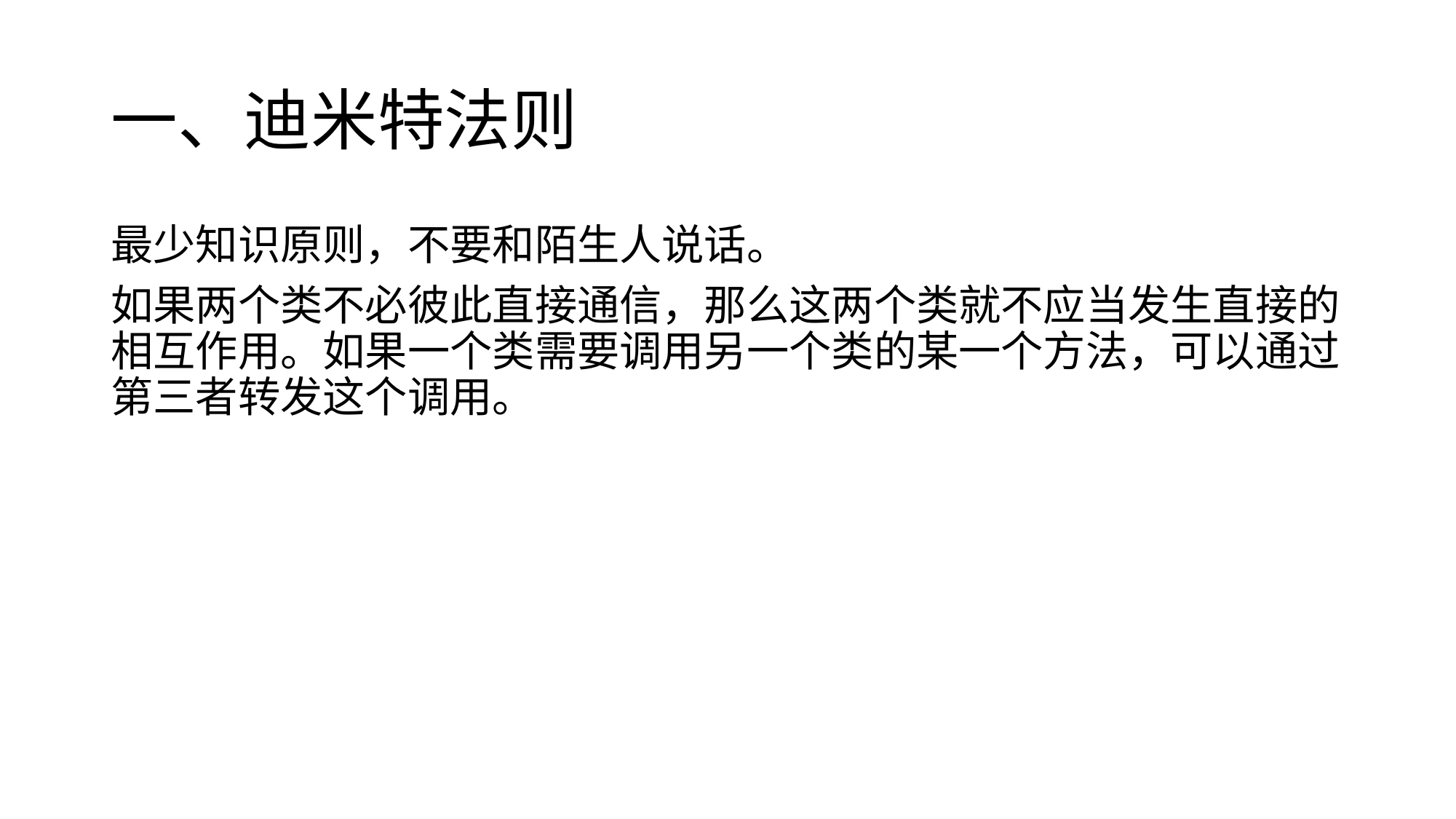

# 一、迪米特法则
最少知识原则，不要和陌生人说话。
如果两个类不必彼此直接通信，那么这两个类就不应当发生直接的相互作用。如果一个类需要调用另一个类的某一个方法，可以通过第三者转发这个调用。